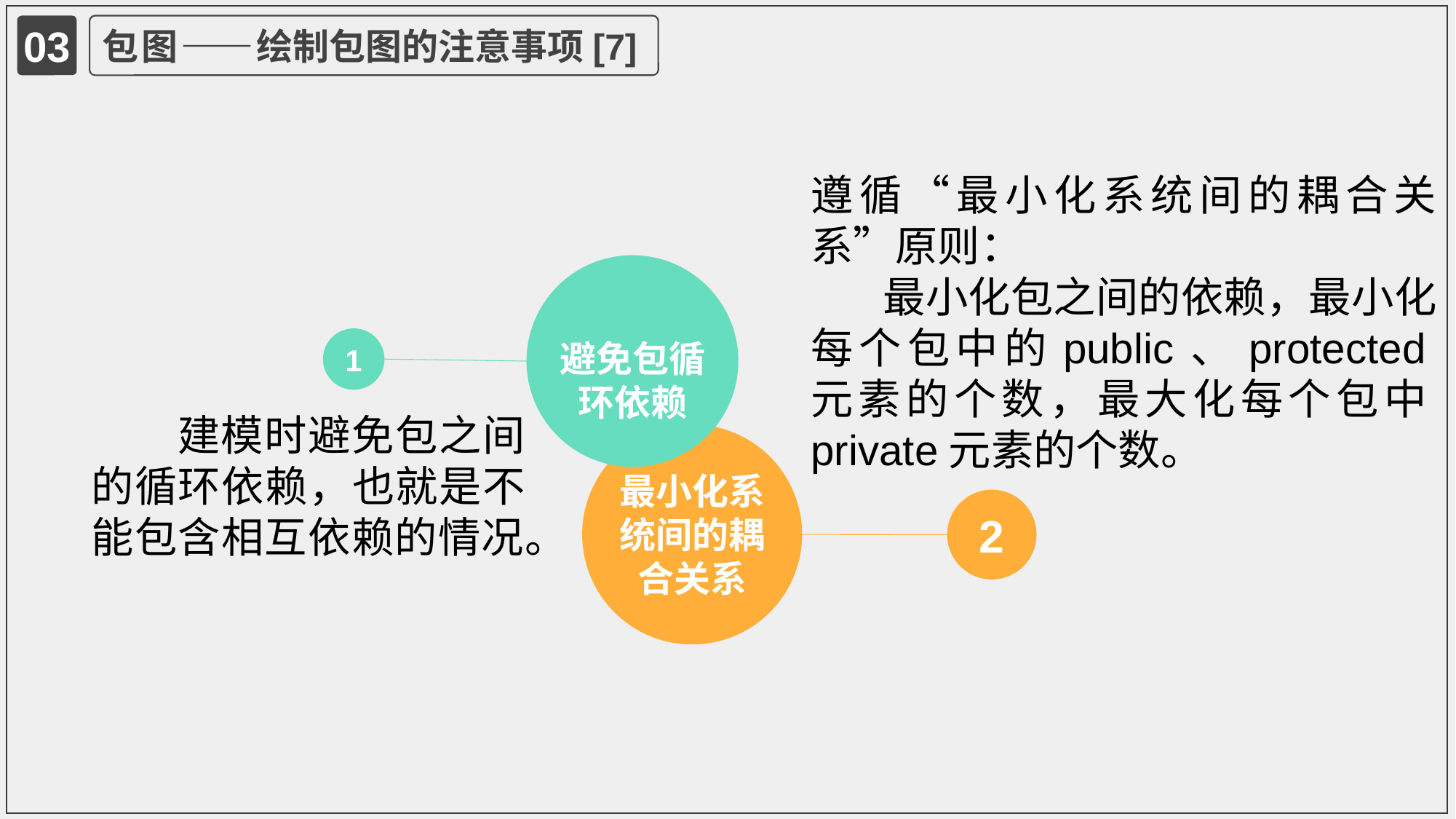

03
包图——绘制包图的注意事项[7]
遵循“最小化系统间的耦合关系”原则：
       最小化包之间的依赖，最小化每个包中的public、protected元素的个数，最大化每个包中private元素的个数。
避免包循环依赖
1
       建模时避免包之间的循环依赖，也就是不能包含相互依赖的情况。
最小化系统间的耦合关系
2